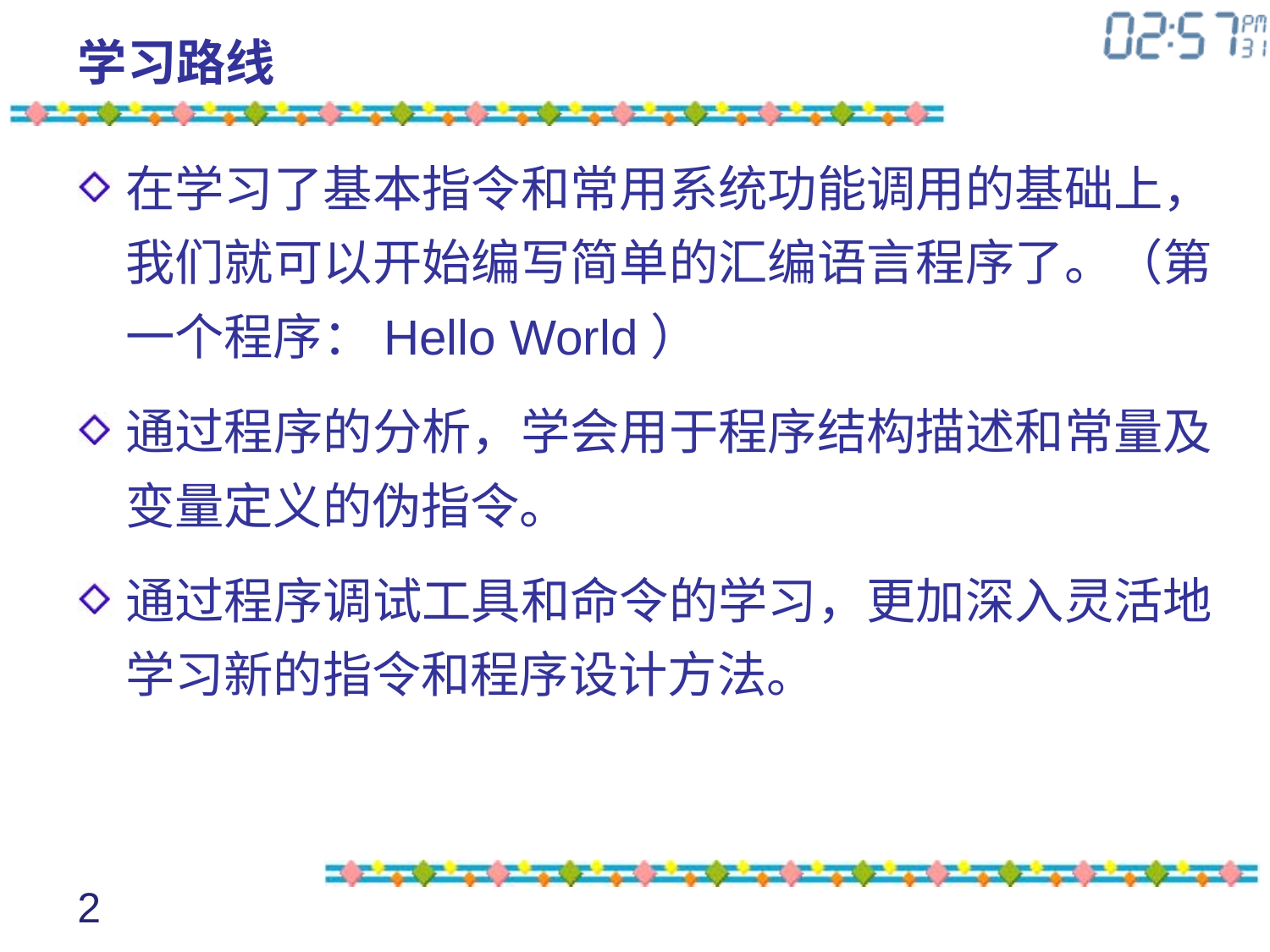

# 学习路线
在学习了基本指令和常用系统功能调用的基础上，我们就可以开始编写简单的汇编语言程序了。（第一个程序：Hello World）
通过程序的分析，学会用于程序结构描述和常量及变量定义的伪指令。
通过程序调试工具和命令的学习，更加深入灵活地学习新的指令和程序设计方法。